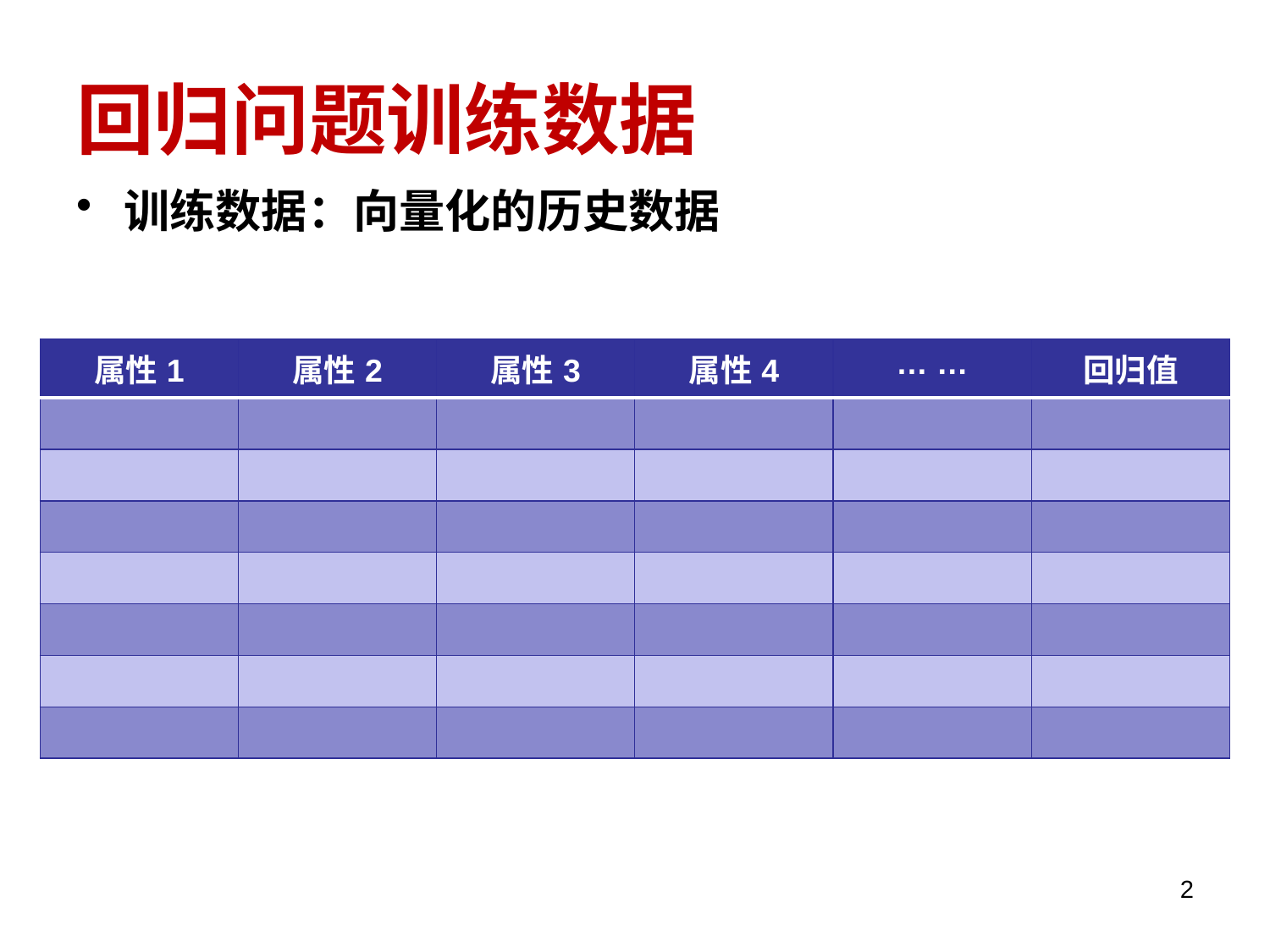

# 回归问题训练数据
训练数据：向量化的历史数据

| 属性1 | 属性2 | 属性3 | 属性4 | … … | 回归值 |
| --- | --- | --- | --- | --- | --- |
|  |  |  |  |  |  |
|  |  |  |  |  |  |
|  |  |  |  |  |  |
|  |  |  |  |  |  |
|  |  |  |  |  |  |
|  |  |  |  |  |  |
|  |  |  |  |  |  |
2